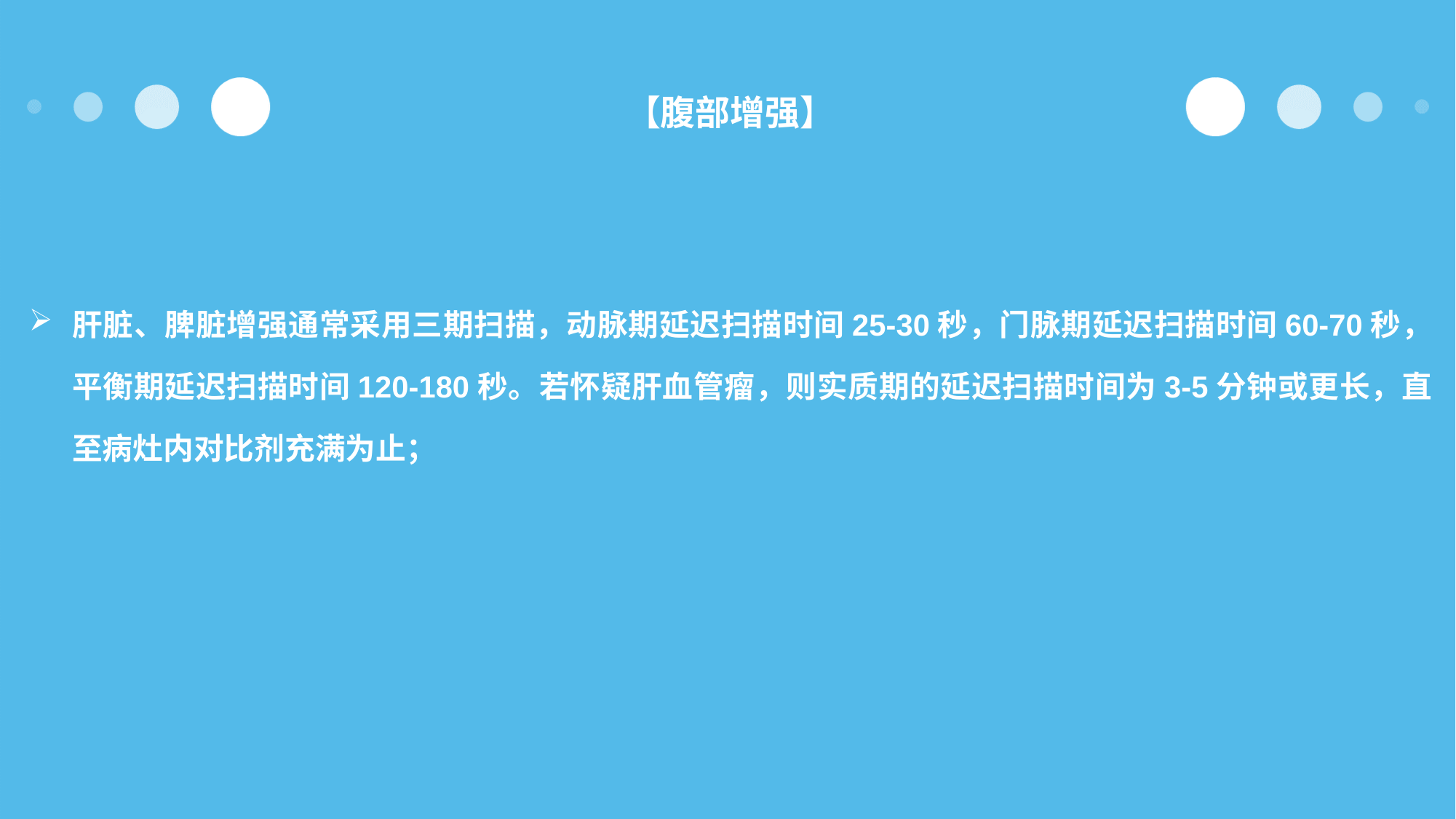

# 【腹部增强】

肝脏、脾脏增强通常采用三期扫描，动脉期延迟扫描时间25-30秒，门脉期延迟扫描时间60-70秒，平衡期延迟扫描时间120-180秒。若怀疑肝血管瘤，则实质期的延迟扫描时间为3-5分钟或更长，直至病灶内对比剂充满为止；